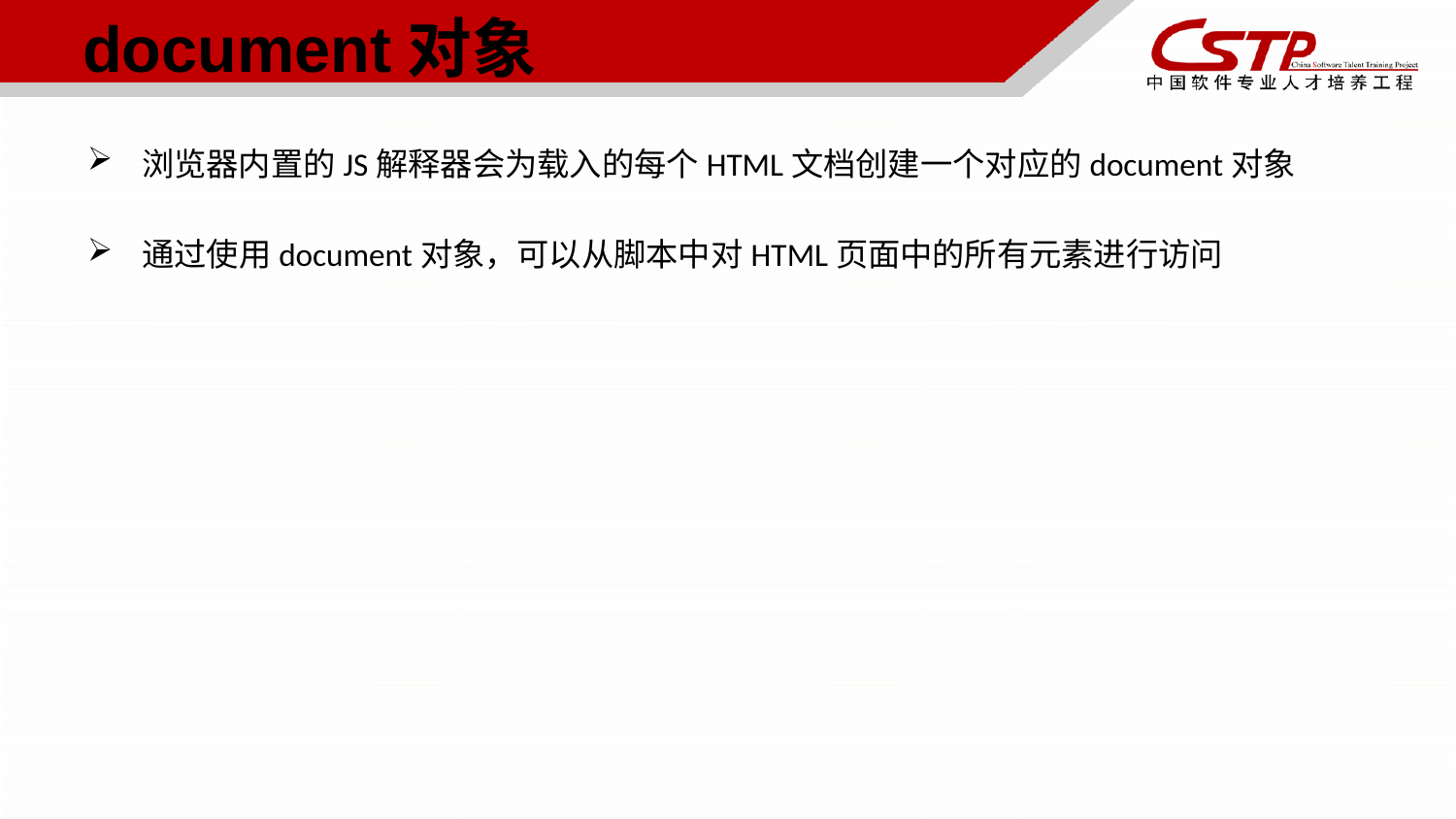

# document对象
浏览器内置的JS解释器会为载入的每个HTML文档创建一个对应的document对象

通过使用document对象，可以从脚本中对HTML页面中的所有元素进行访问